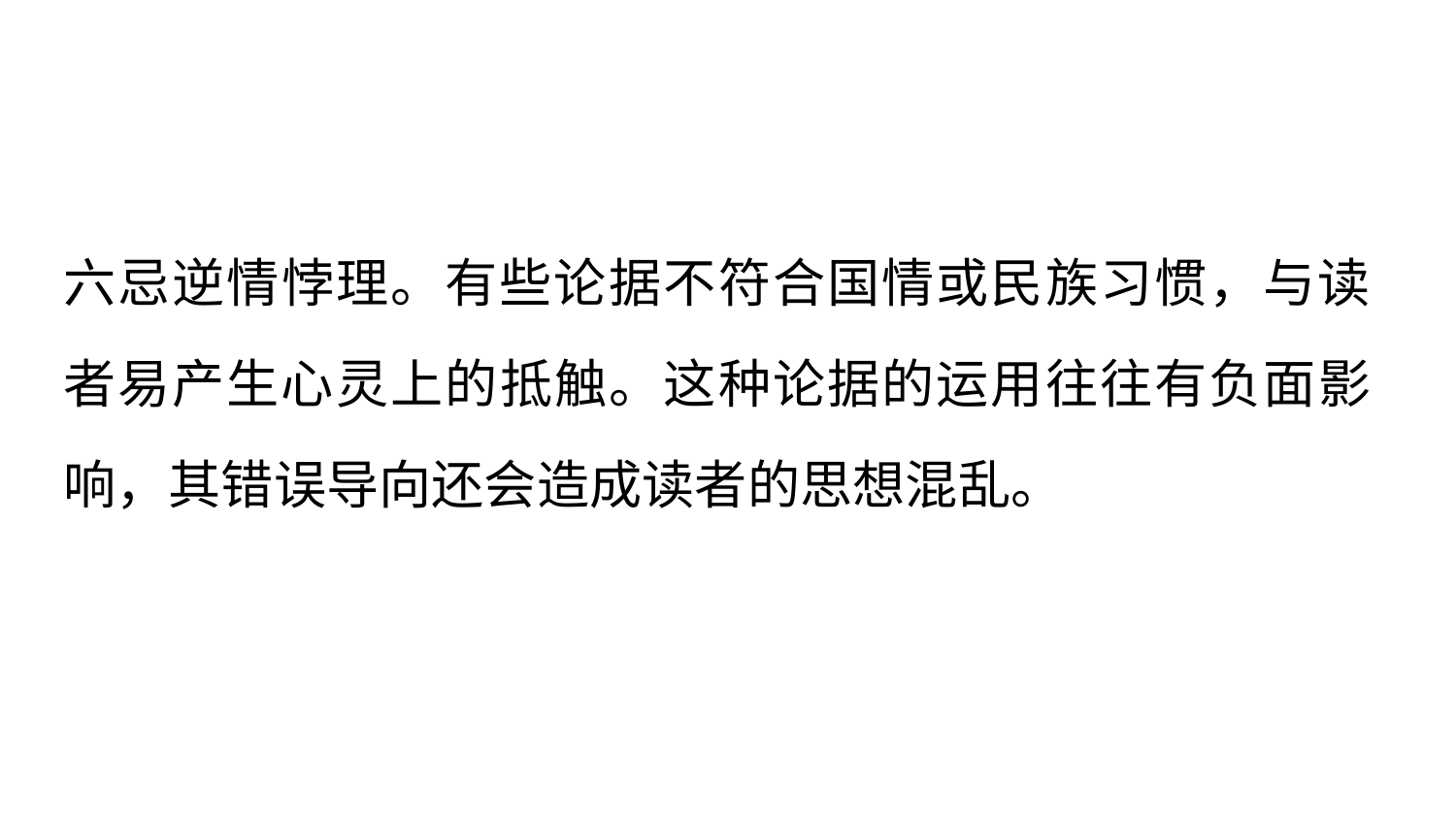

六忌逆情悖理。有些论据不符合国情或民族习惯，与读者易产生心灵上的抵触。这种论据的运用往往有负面影响，其错误导向还会造成读者的思想混乱。